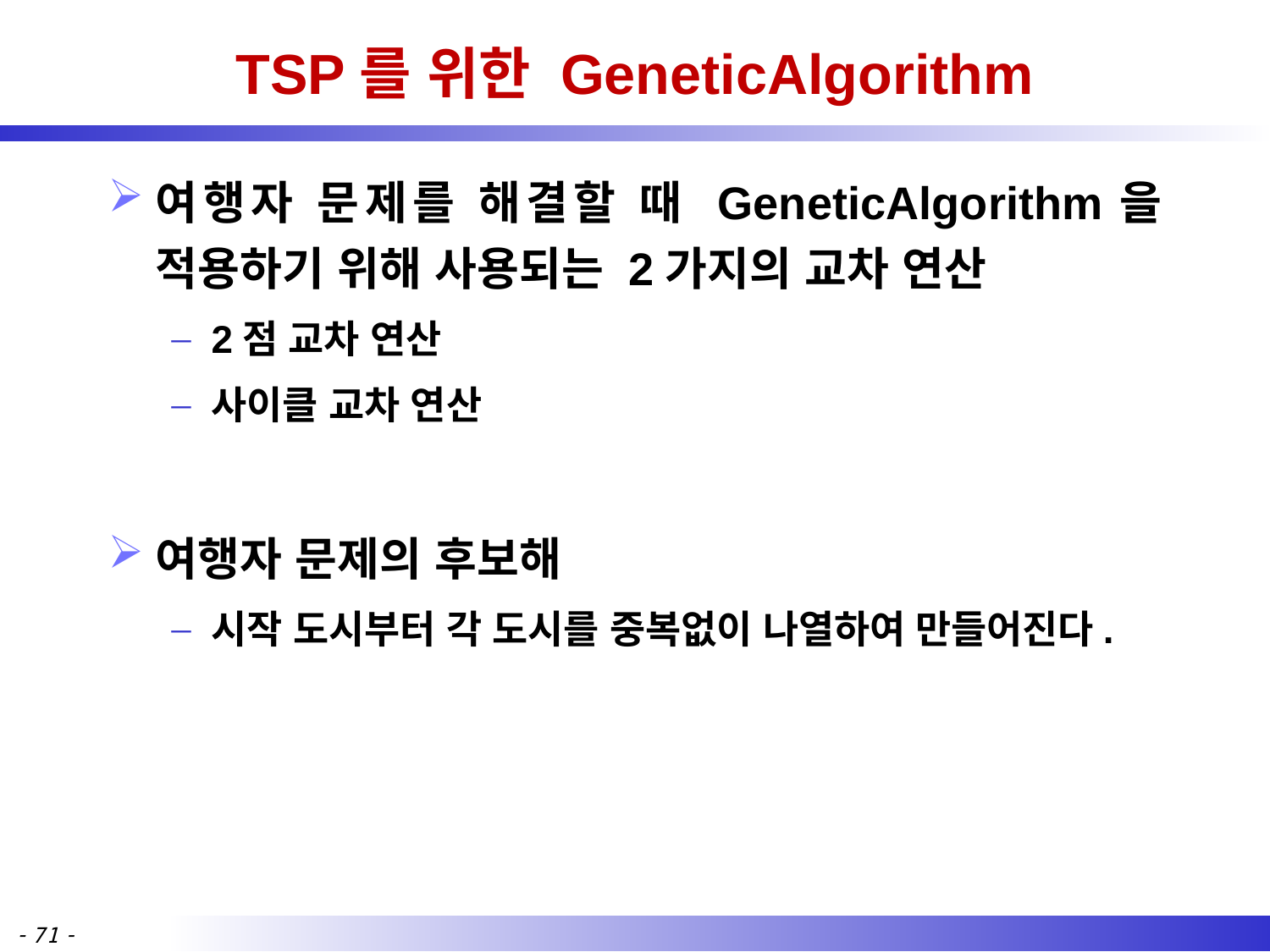

# TSP를 위한 GeneticAlgorithm
여행자 문제를 해결할 때 GeneticAlgorithm을 적용하기 위해 사용되는 2가지의 교차 연산
2점 교차 연산
사이클 교차 연산

여행자 문제의 후보해
시작 도시부터 각 도시를 중복없이 나열하여 만들어진다.
- 71 -